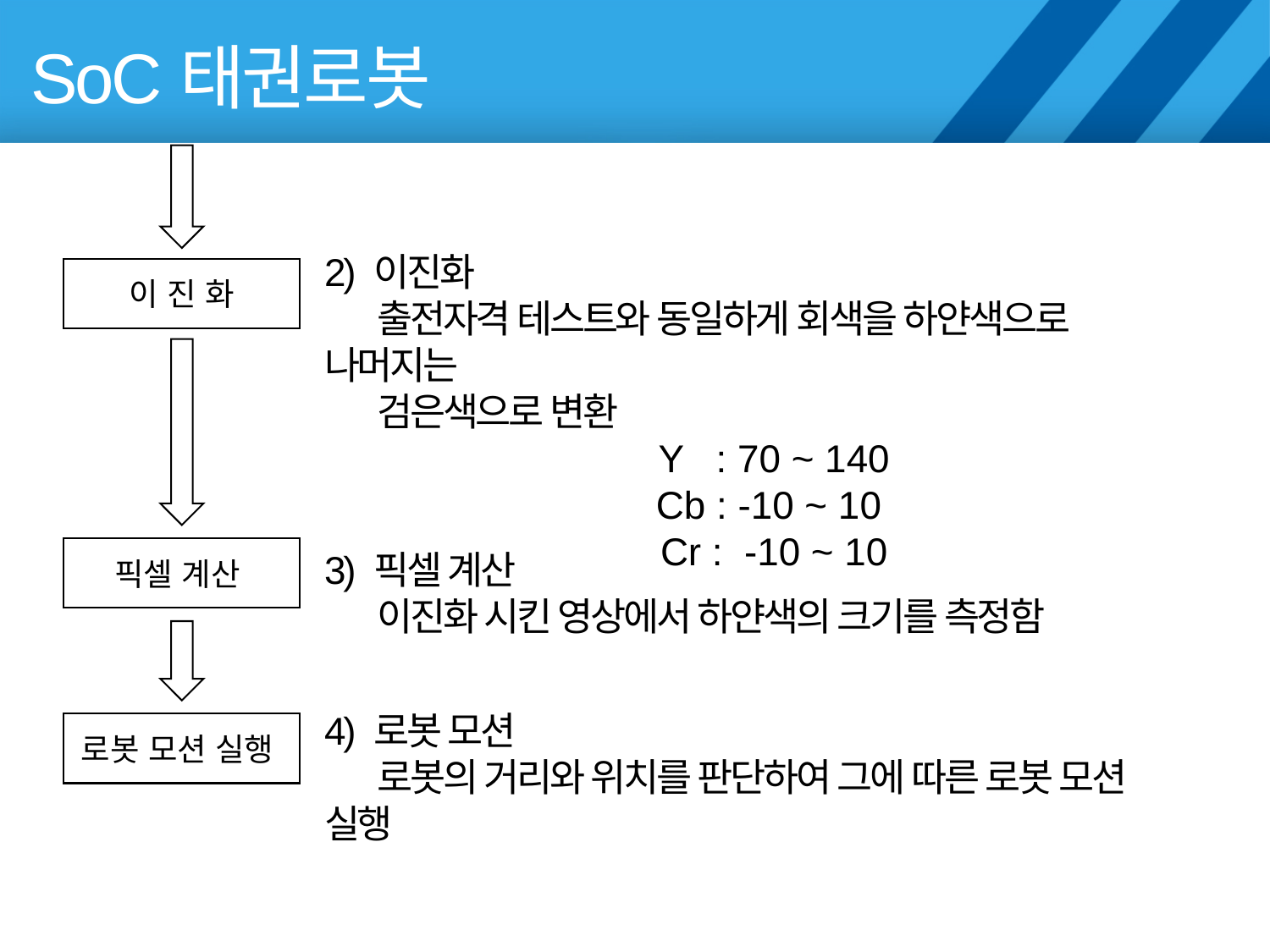

SoC태권로봇

2) 이진화
     출전자격 테스트와 동일하게 회색을 하얀색으로 나머지는
     검은색으로 변환
    Y   : 70 ~ 140
    Cb : -10 ~ 10
    Cr :  -10 ~ 10
이 진 화

픽셀 계산
3) 픽셀 계산
     이진화 시킨 영상에서 하얀색의 크기를 측정함

4) 로봇 모션
     로봇의 거리와 위치를 판단하여 그에 따른 로봇 모션 실행
로봇 모션 실행